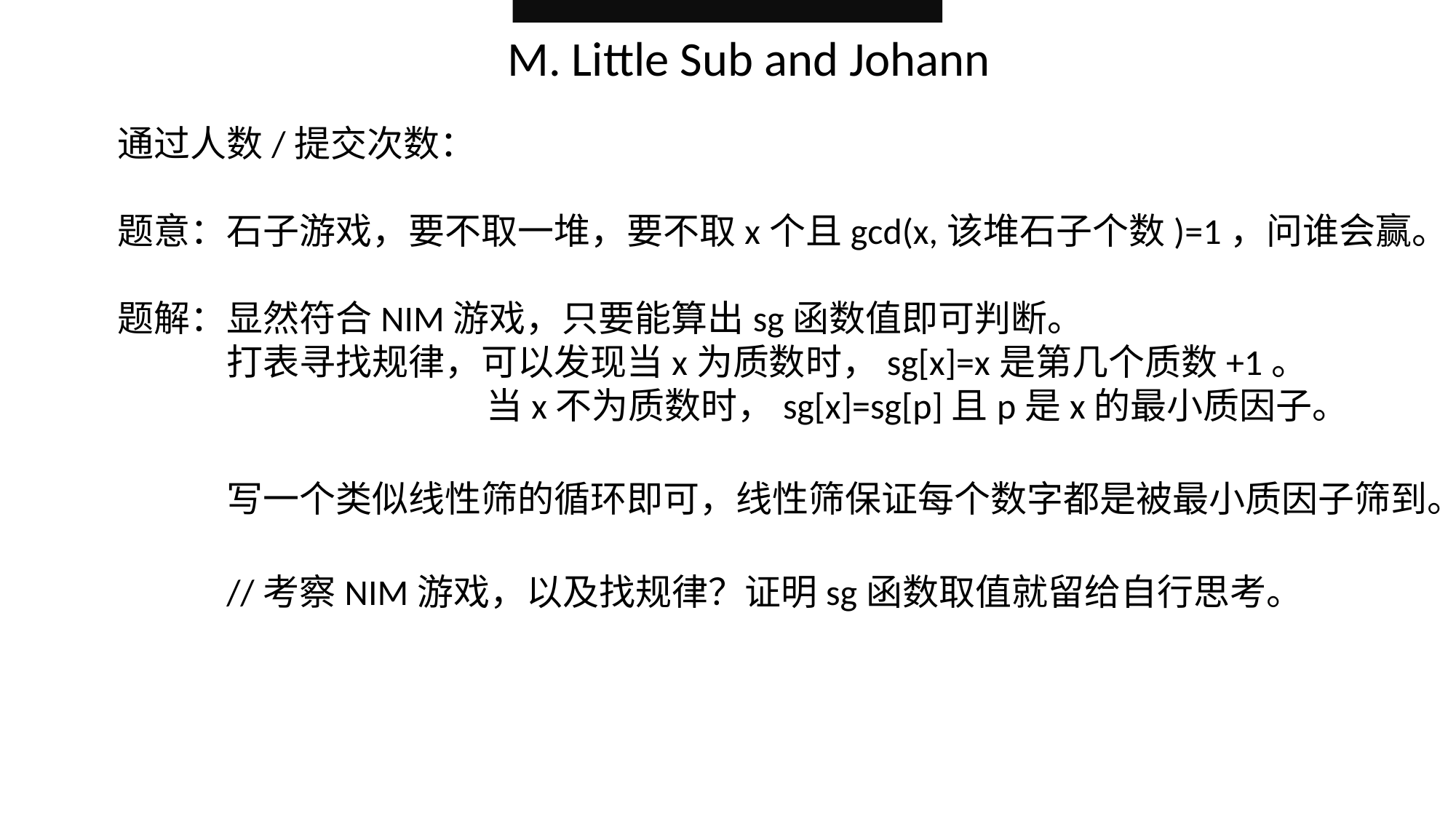

M. Little Sub and Johann
通过人数/提交次数：

题意：石子游戏，要不取一堆，要不取x个且gcd(x,该堆石子个数)=1，问谁会赢。

题解：显然符合NIM游戏，只要能算出sg函数值即可判断。
	打表寻找规律，可以发现当x为质数时，sg[x]=x是第几个质数+1。
			    当x不为质数时，sg[x]=sg[p]且p是x的最小质因子。

	写一个类似线性筛的循环即可，线性筛保证每个数字都是被最小质因子筛到。

	//考察NIM游戏，以及找规律？证明sg函数取值就留给自行思考。